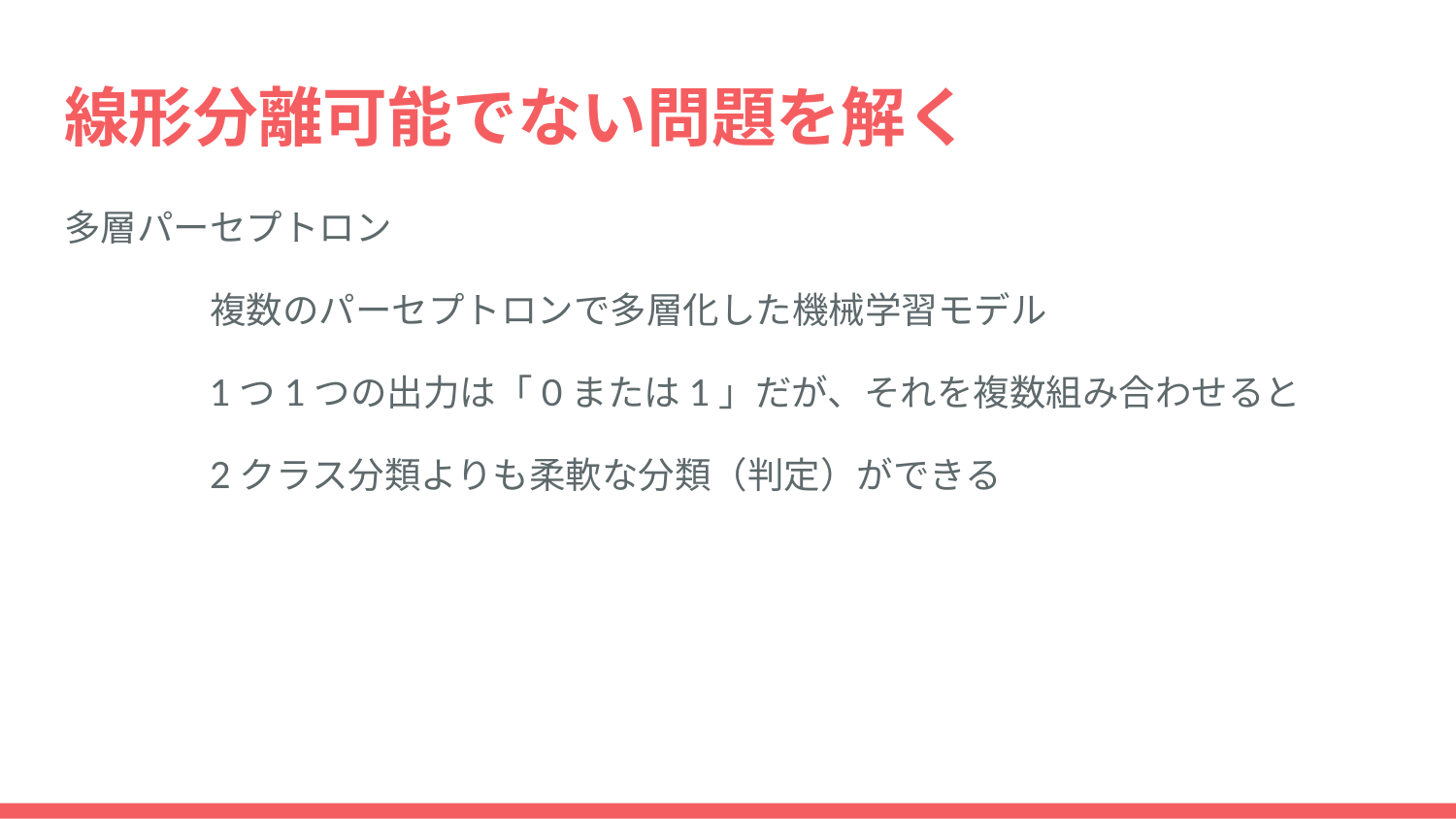

# 線形分離可能でない問題を解く
多層パーセプトロン
	複数のパーセプトロンで多層化した機械学習モデル
	1つ1つの出力は「0または1」だが、それを複数組み合わせると
	2クラス分類よりも柔軟な分類（判定）ができる